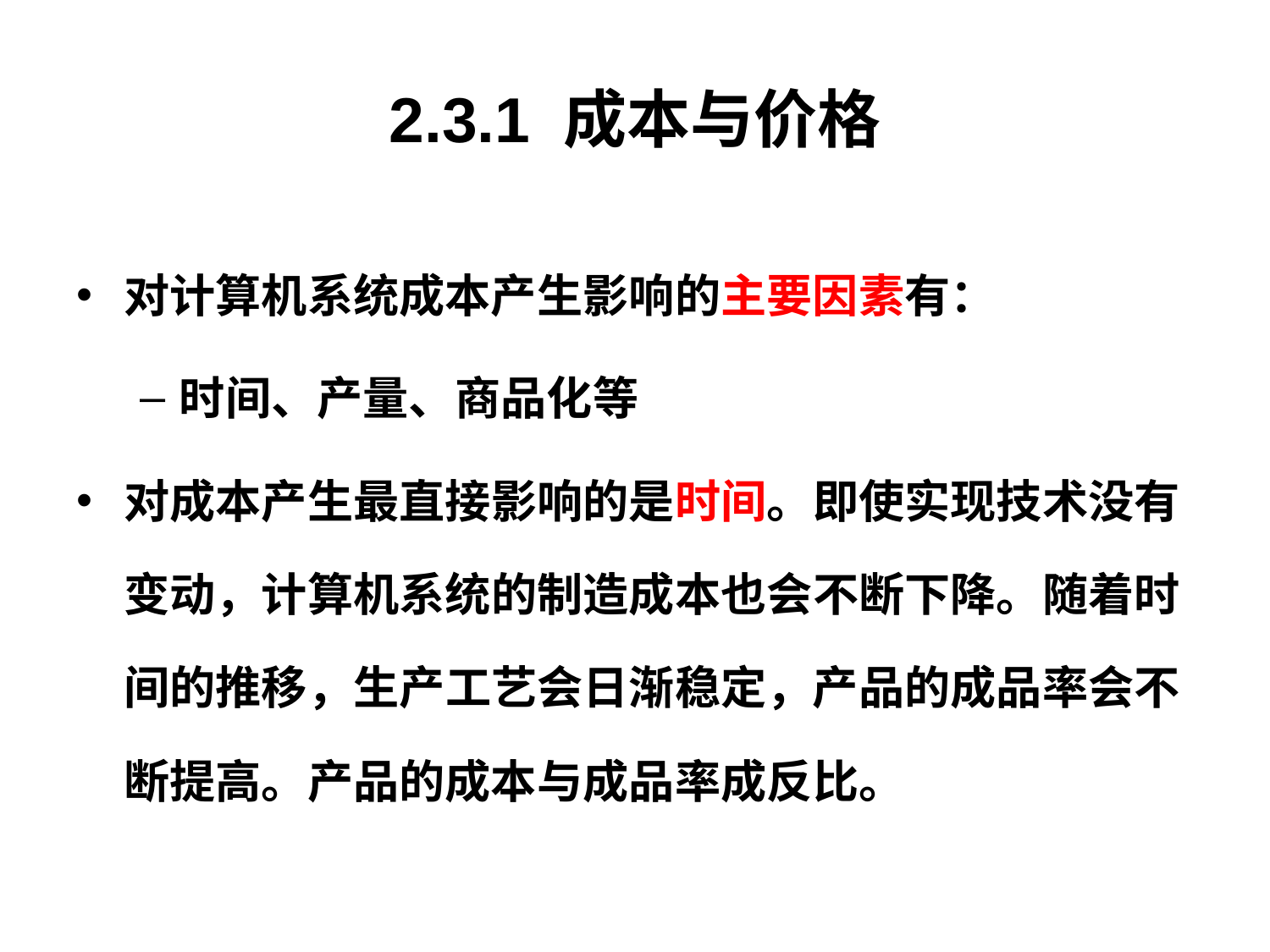

对计算机系统成本产生影响的主要因素有：
时间、产量、商品化等
对成本产生最直接影响的是时间。即使实现技术没有变动，计算机系统的制造成本也会不断下降。随着时间的推移，生产工艺会日渐稳定，产品的成品率会不断提高。产品的成本与成品率成反比。
2.3.1 成本与价格